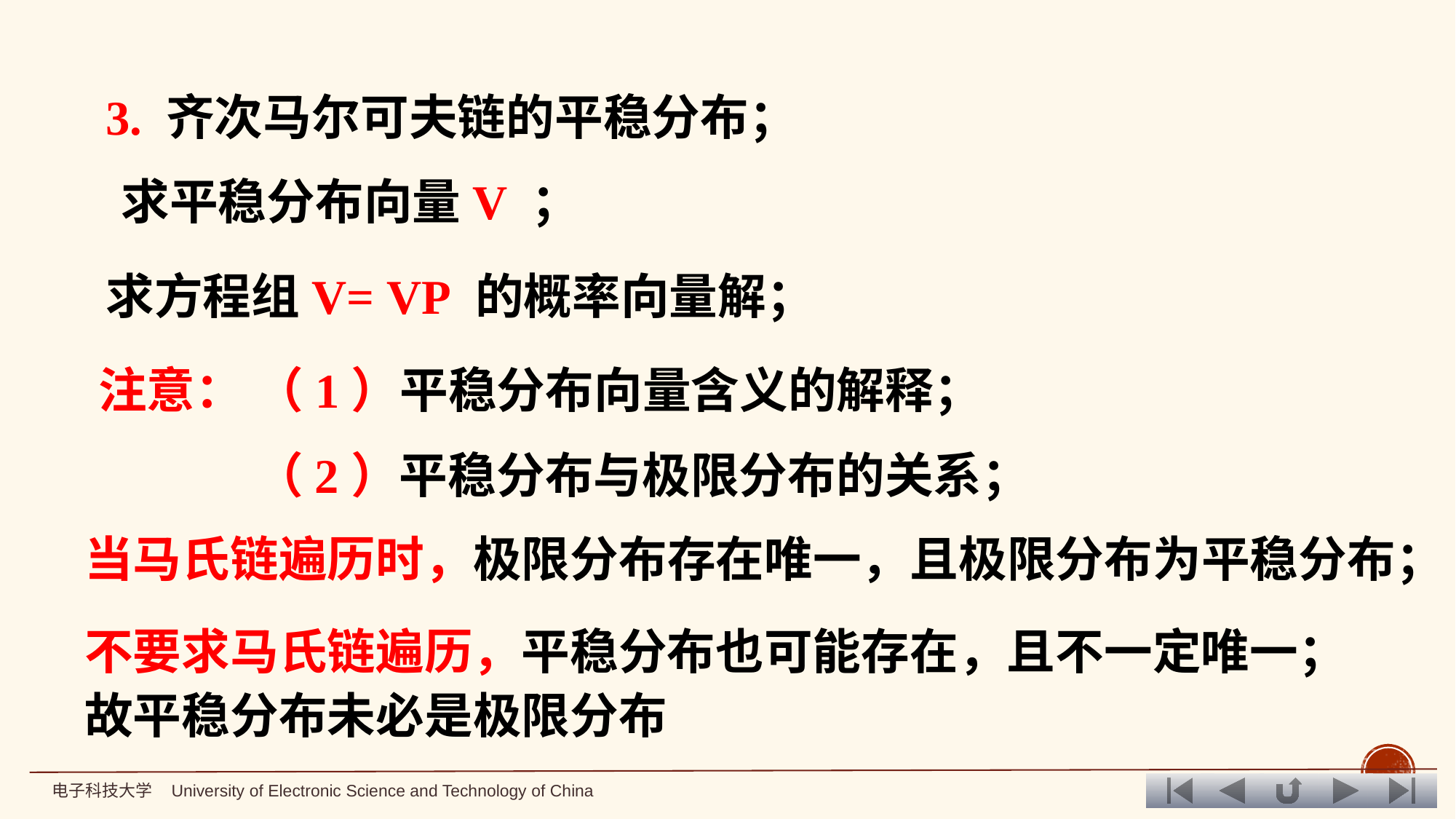

3. 齐次马尔可夫链的平稳分布；
 求平稳分布向量V ；
求方程组V= VP 的概率向量解；
注意： （1）平稳分布向量含义的解释；
 （2）平稳分布与极限分布的关系；
当马氏链遍历时，极限分布存在唯一，且极限分布为平稳分布；
不要求马氏链遍历，平稳分布也可能存在，且不一定唯一；故平稳分布未必是极限分布

电子科技大学    University of Electronic Science and Technology of China